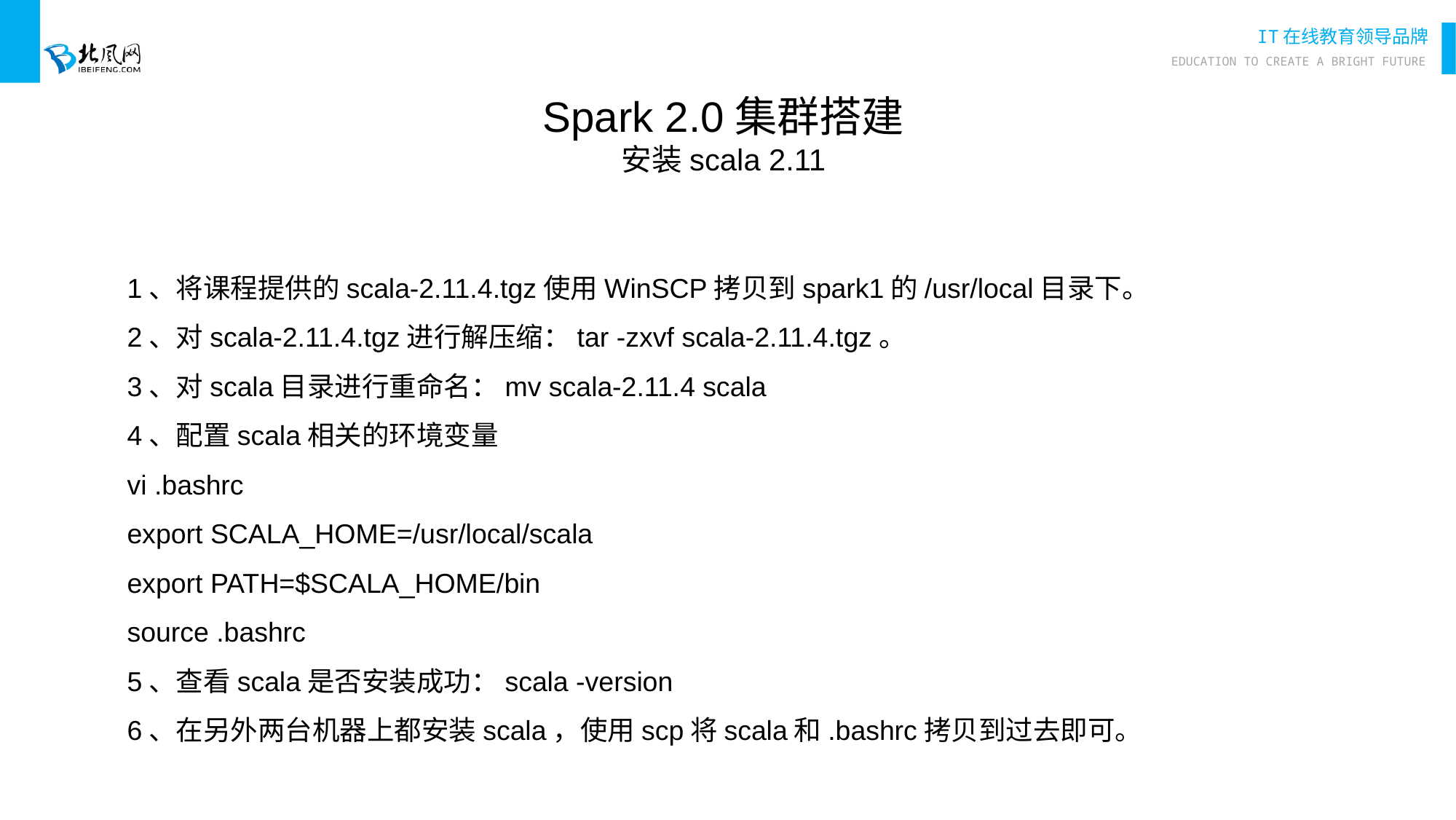

Spark 2.0集群搭建
安装scala 2.11
1、将课程提供的scala-2.11.4.tgz使用WinSCP拷贝到spark1的/usr/local目录下。
2、对scala-2.11.4.tgz进行解压缩：tar -zxvf scala-2.11.4.tgz。
3、对scala目录进行重命名：mv scala-2.11.4 scala
4、配置scala相关的环境变量
vi .bashrc
export SCALA_HOME=/usr/local/scala
export PATH=$SCALA_HOME/bin
source .bashrc
5、查看scala是否安装成功：scala -version
6、在另外两台机器上都安装scala，使用scp将scala和.bashrc拷贝到过去即可。